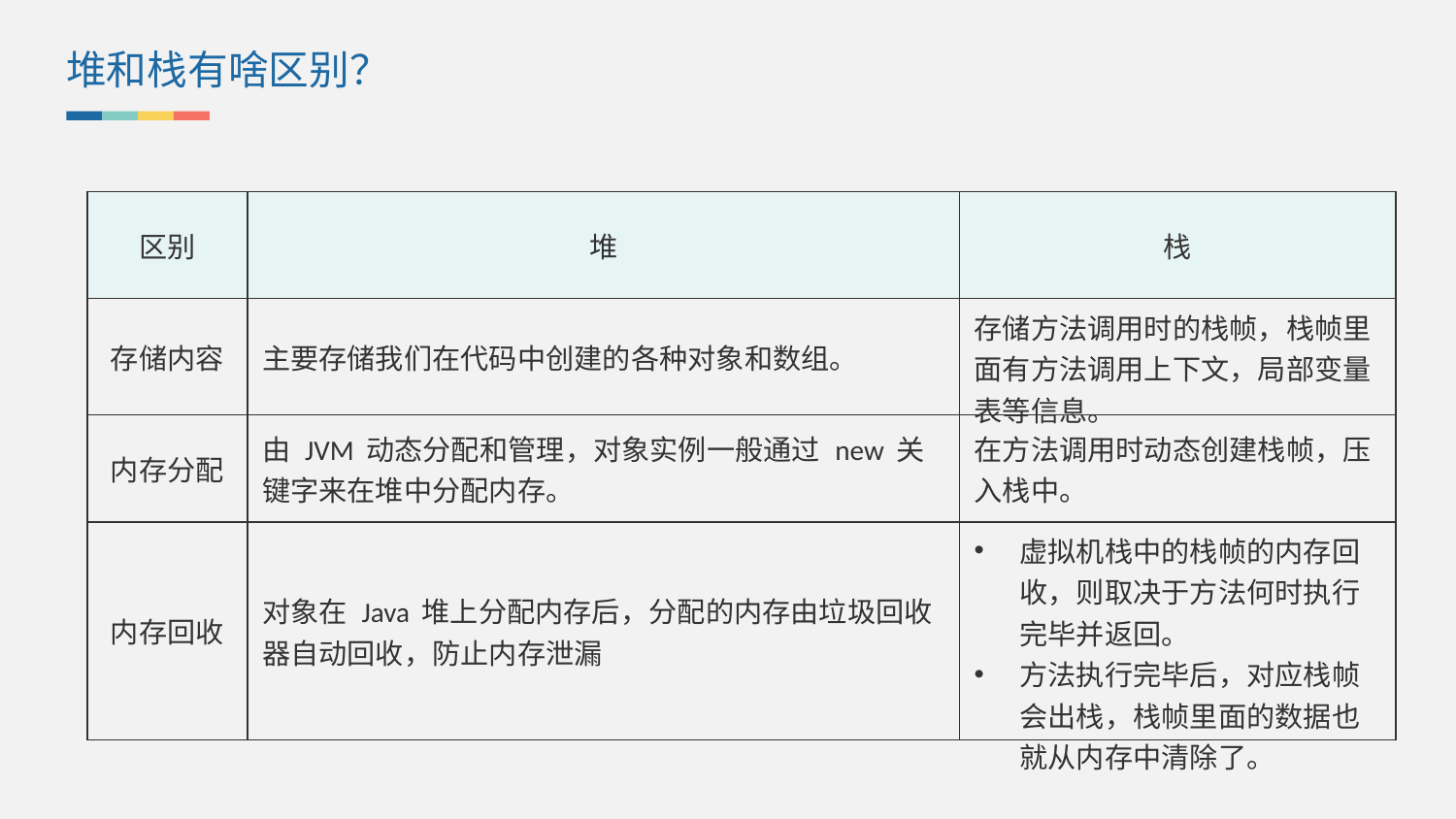

堆和栈有啥区别？

| 区别 | 堆 | 栈 |
| --- | --- | --- |
| 存储内容 | 主要存储我们在代码中创建的各种对象和数组。 | 存储方法调用时的栈帧，栈帧里面有方法调用上下文，局部变量表等信息。 |
| 内存分配 | 由 JVM 动态分配和管理，对象实例一般通过 new 关键字来在堆中分配内存。 | 在方法调用时动态创建栈帧，压入栈中。 |
| 内存回收 | 对象在 Java 堆上分配内存后，分配的内存由垃圾回收器自动回收，防止内存泄漏 | 虚拟机栈中的栈帧的内存回收，则取决于方法何时执行完毕并返回。 方法执行完毕后，对应栈帧会出栈，栈帧里面的数据也就从内存中清除了。 |